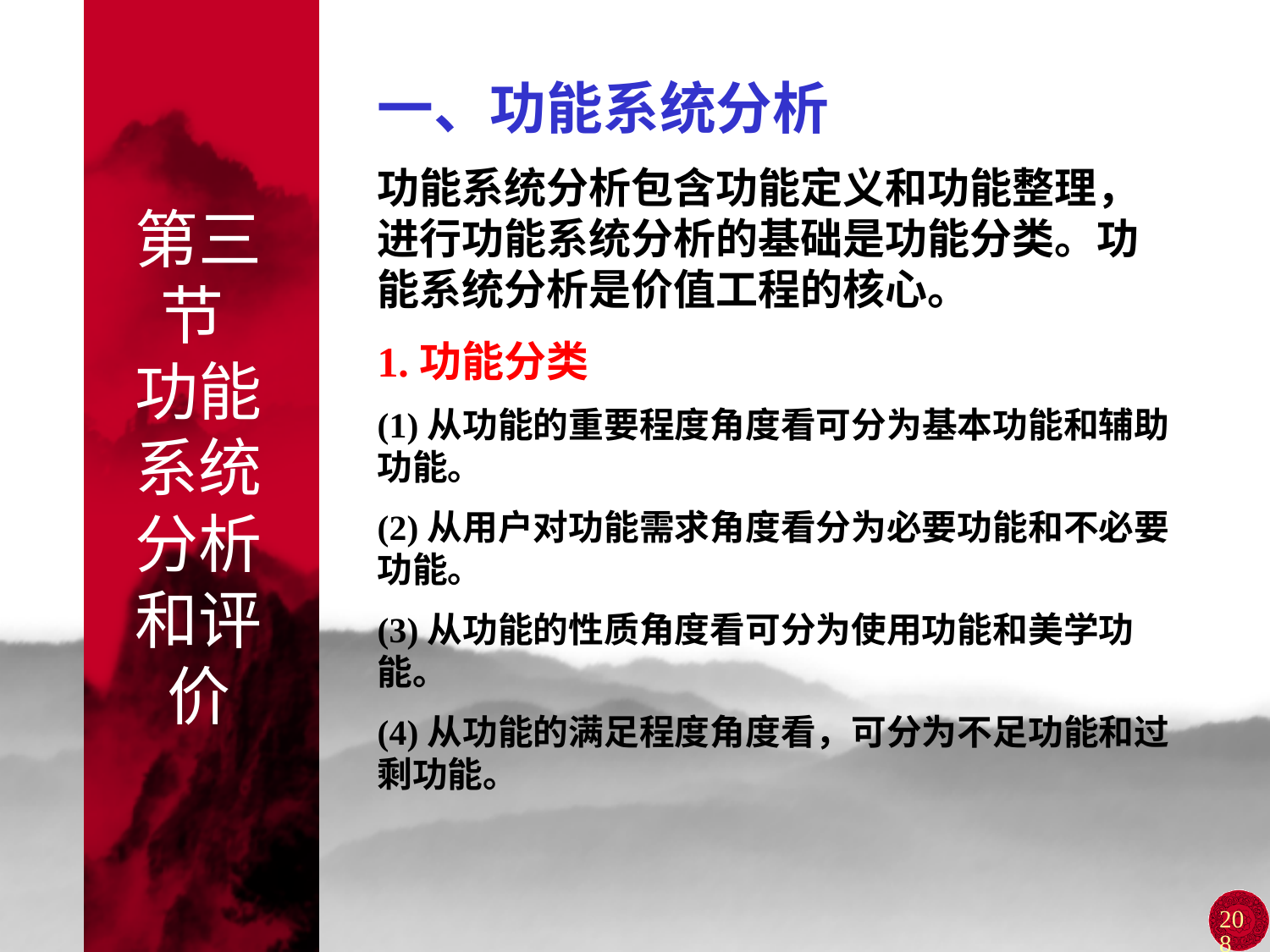

# 第三节  功能系统分析和评价
一、功能系统分析
功能系统分析包含功能定义和功能整理，进行功能系统分析的基础是功能分类。功能系统分析是价值工程的核心。
1.功能分类
(1)从功能的重要程度角度看可分为基本功能和辅助功能。
(2)从用户对功能需求角度看分为必要功能和不必要功能。
(3)从功能的性质角度看可分为使用功能和美学功能。
(4)从功能的满足程度角度看，可分为不足功能和过剩功能。

208